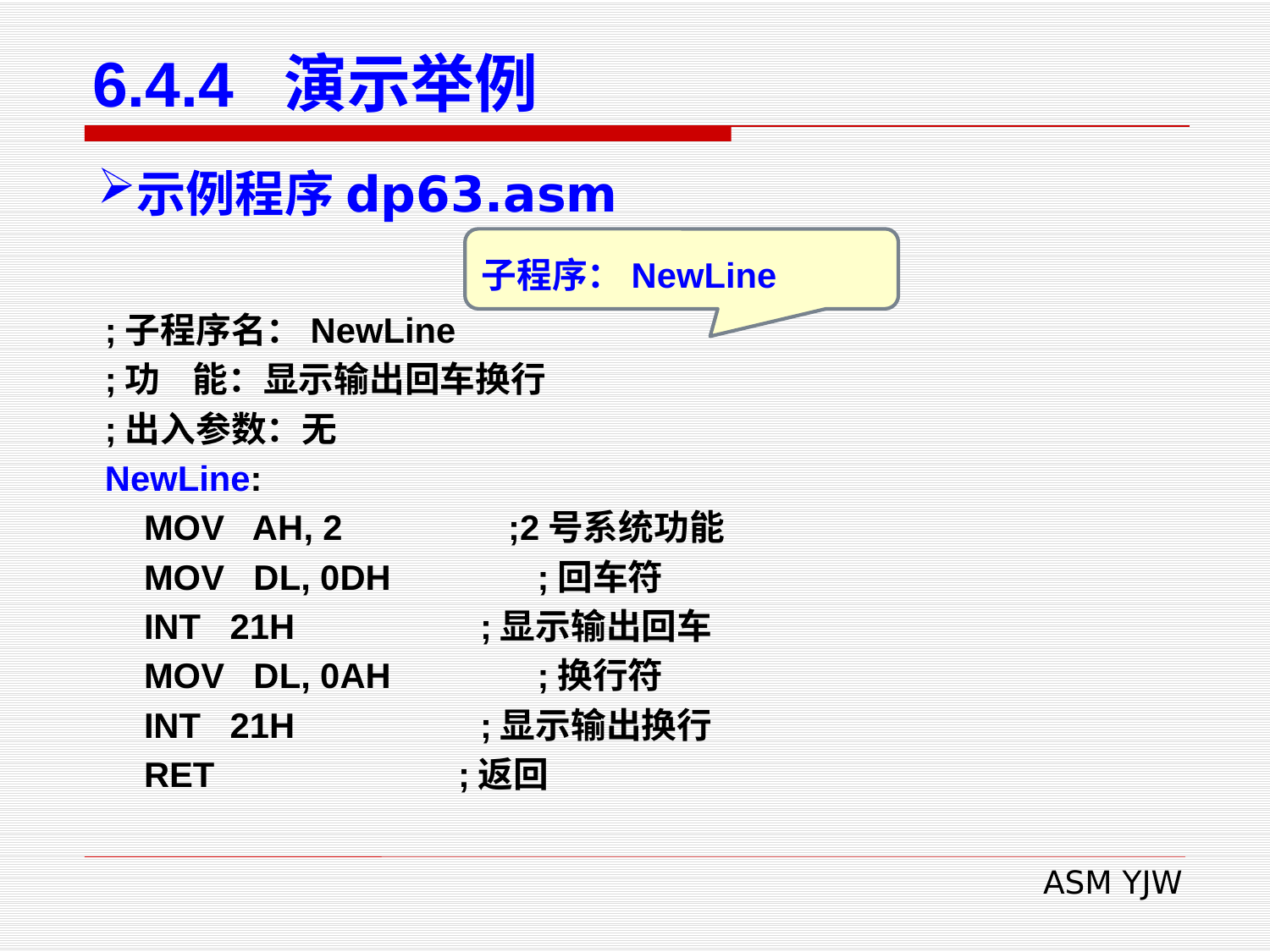

# 6.4.4  演示举例
示例程序dp63.asm

子程序：NewLine
;子程序名：NewLine
;功    能：显示输出回车换行
;出入参数：无
NewLine:
    MOV   AH, 2                 ;2号系统功能
    MOV   DL, 0DH               ;回车符
    INT   21H                   ;显示输出回车
    MOV   DL, 0AH               ;换行符
    INT   21H                   ;显示输出换行
    RET                         ;返回